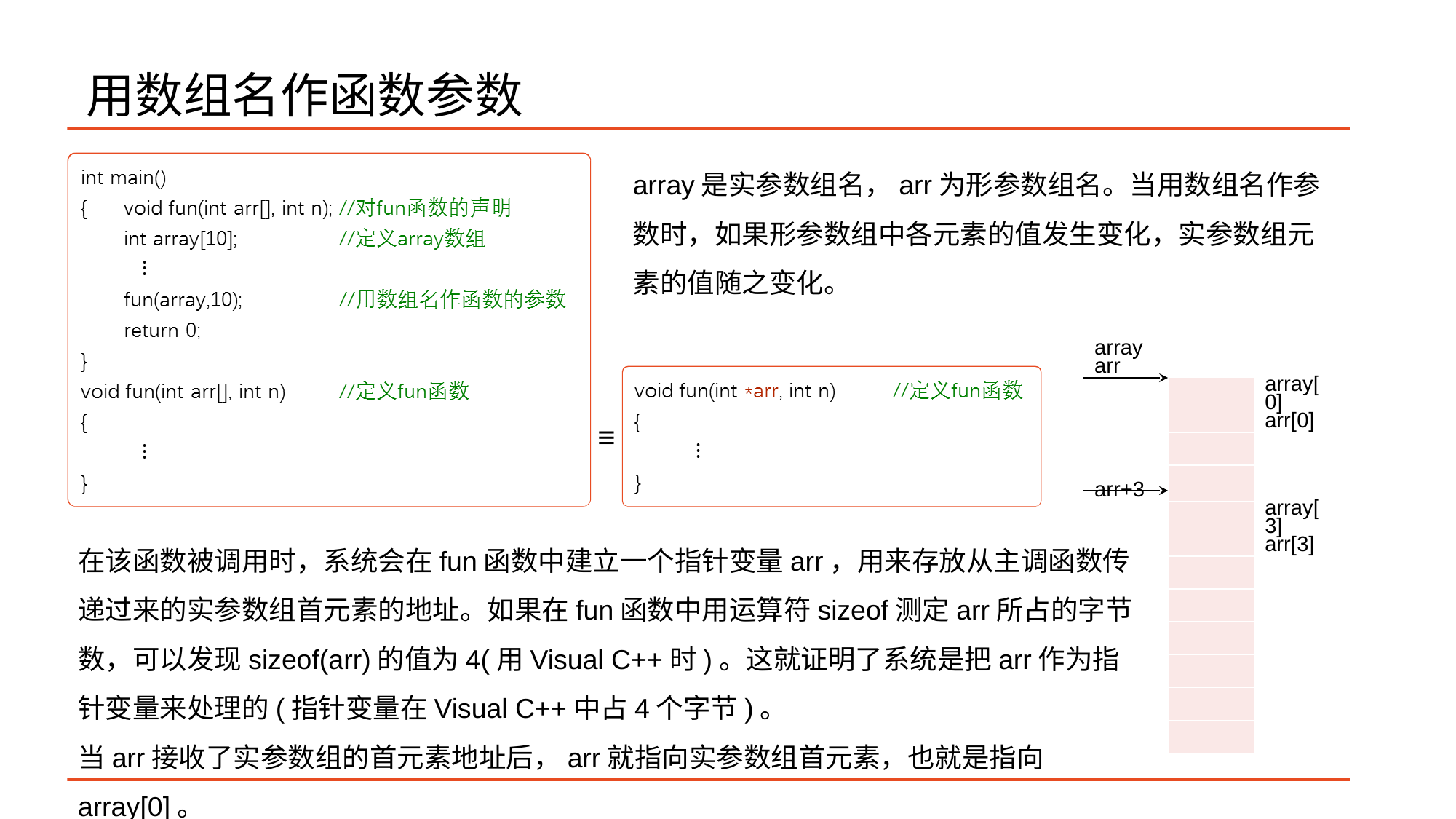

# 用数组名作函数参数

array是实参数组名，arr为形参数组名。当用数组名作参数时，如果形参数组中各元素的值发生变化，实参数组元素的值随之变化。

| array arr |  |  |
| --- | --- | --- |
|  |  | array[0] arr[0] |
|  |  |  |
| arr+3 |  |  |
|  |  | array[3] arr[3] |
|  |  |  |
|  |  |  |
|  |  |  |
|  |  |  |
|  |  |  |
|  |  |  |

≡
在该函数被调用时，系统会在fun函数中建立一个指针变量arr，用来存放从主调函数传递过来的实参数组首元素的地址。如果在fun函数中用运算符sizeof测定arr所占的字节数，可以发现sizeof(arr)的值为4(用Visual C++时)。这就证明了系统是把arr作为指针变量来处理的(指针变量在Visual C++中占4个字节)。
当arr接收了实参数组的首元素地址后，arr就指向实参数组首元素，也就是指向array[0]。